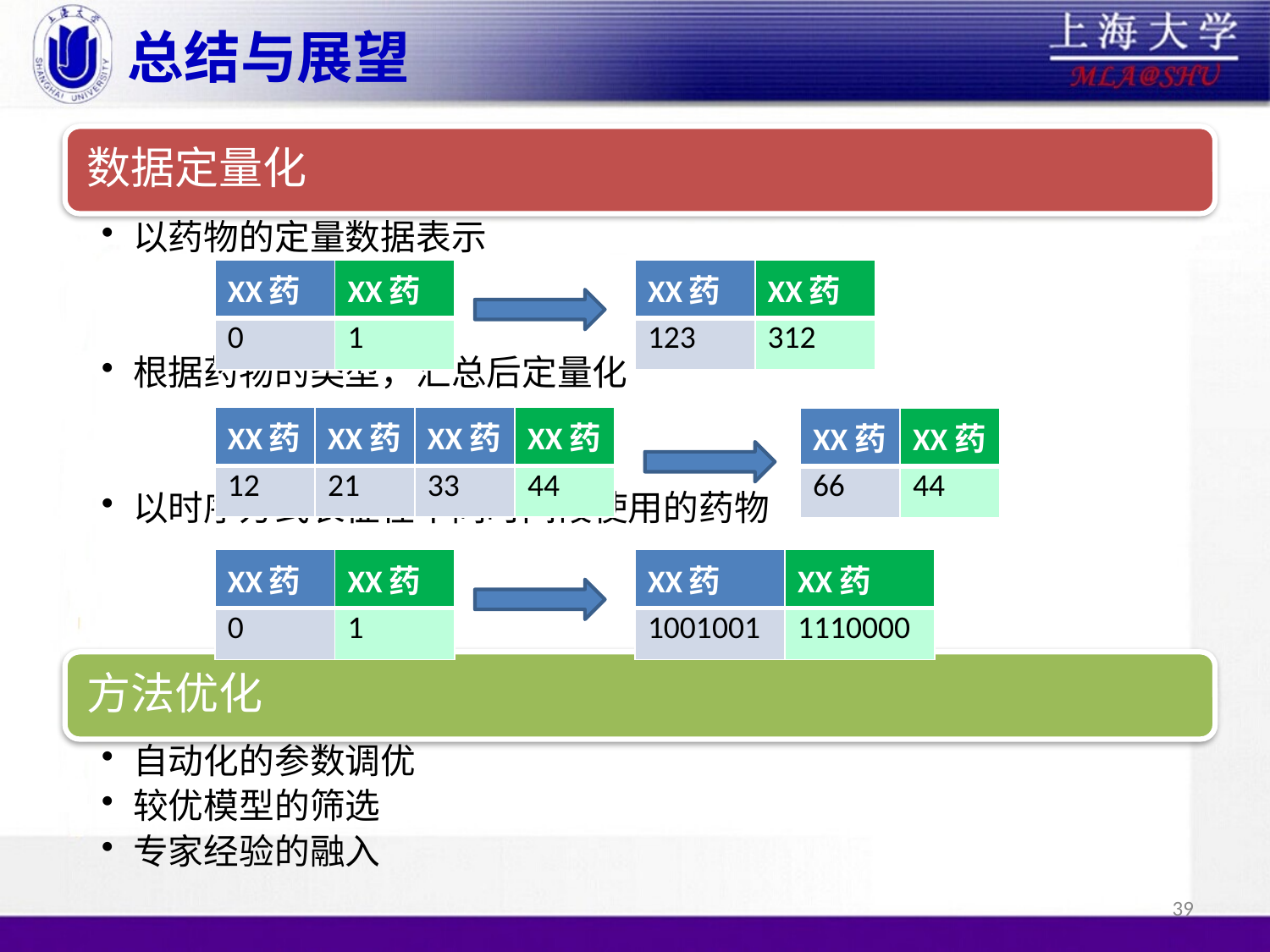

# 总结与展望
数据定量化
以药物的定量数据表示

根据药物的类型，汇总后定量化

以时序方式表征在不同时间段使用的药物

方法优化
自动化的参数调优
较优模型的筛选
专家经验的融入
| XX药 | XX药 |
| --- | --- |
| 0 | 1 |
| XX药 | XX药 |
| --- | --- |
| 123 | 312 |

| XX药 | XX药 | XX药 | XX药 |
| --- | --- | --- | --- |
| 12 | 21 | 33 | 44 |
| XX药 | XX药 |
| --- | --- |
| 66 | 44 |

| XX药 | XX药 |
| --- | --- |
| 0 | 1 |
| XX药 | XX药 |
| --- | --- |
| 1001001 | 1110000 |

39